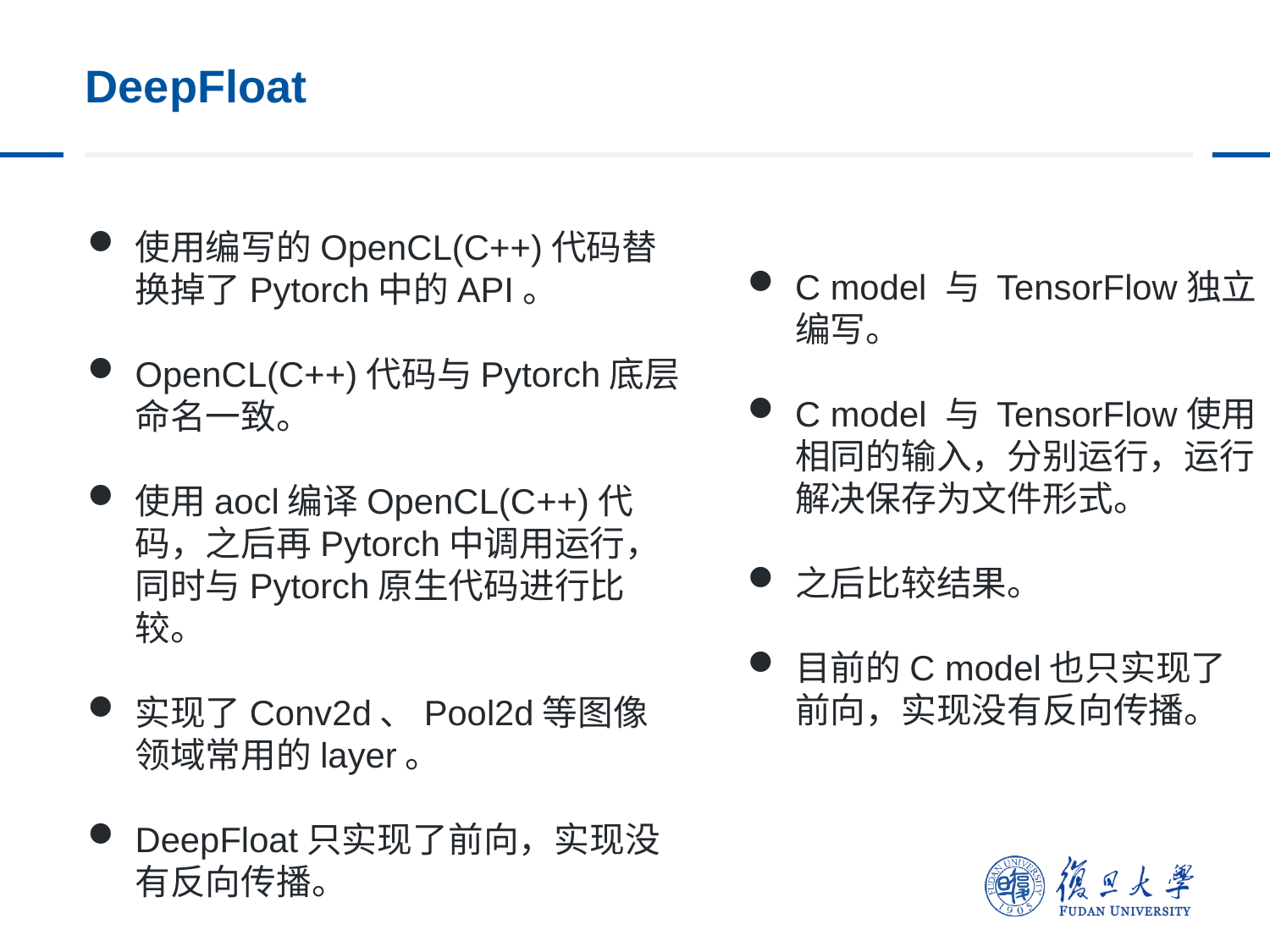

# DeepFloat

使用编写的OpenCL(C++)代码替换掉了Pytorch中的API。

OpenCL(C++)代码与Pytorch底层命名一致。

使用aocl编译OpenCL(C++)代码，之后再Pytorch中调用运行，同时与Pytorch原生代码进行比较。

实现了Conv2d、Pool2d等图像领域常用的layer。

DeepFloat只实现了前向，实现没有反向传播。

C model 与 TensorFlow独立编写。

C model 与 TensorFlow使用相同的输入，分别运行，运行解决保存为文件形式。

之后比较结果。

目前的C model也只实现了前向，实现没有反向传播。